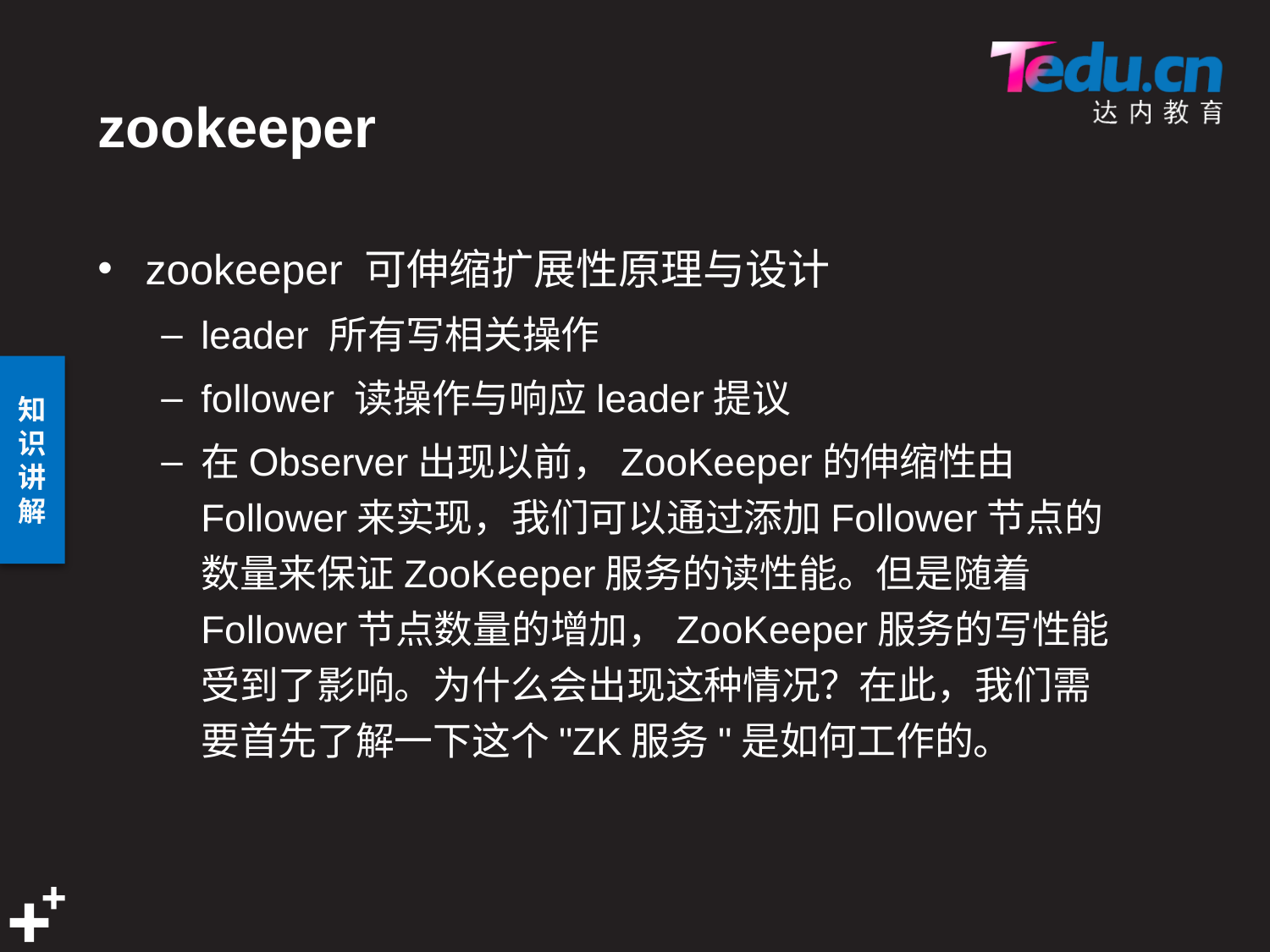

# zookeeper
zookeeper 可伸缩扩展性原理与设计
leader 所有写相关操作
follower 读操作与响应leader提议
在Observer出现以前，ZooKeeper的伸缩性由Follower来实现，我们可以通过添加Follower节点的数量来保证ZooKeeper服务的读性能。但是随着Follower节点数量的增加，ZooKeeper服务的写性能受到了影响。为什么会出现这种情况？在此，我们需要首先了解一下这个"ZK服务"是如何工作的。